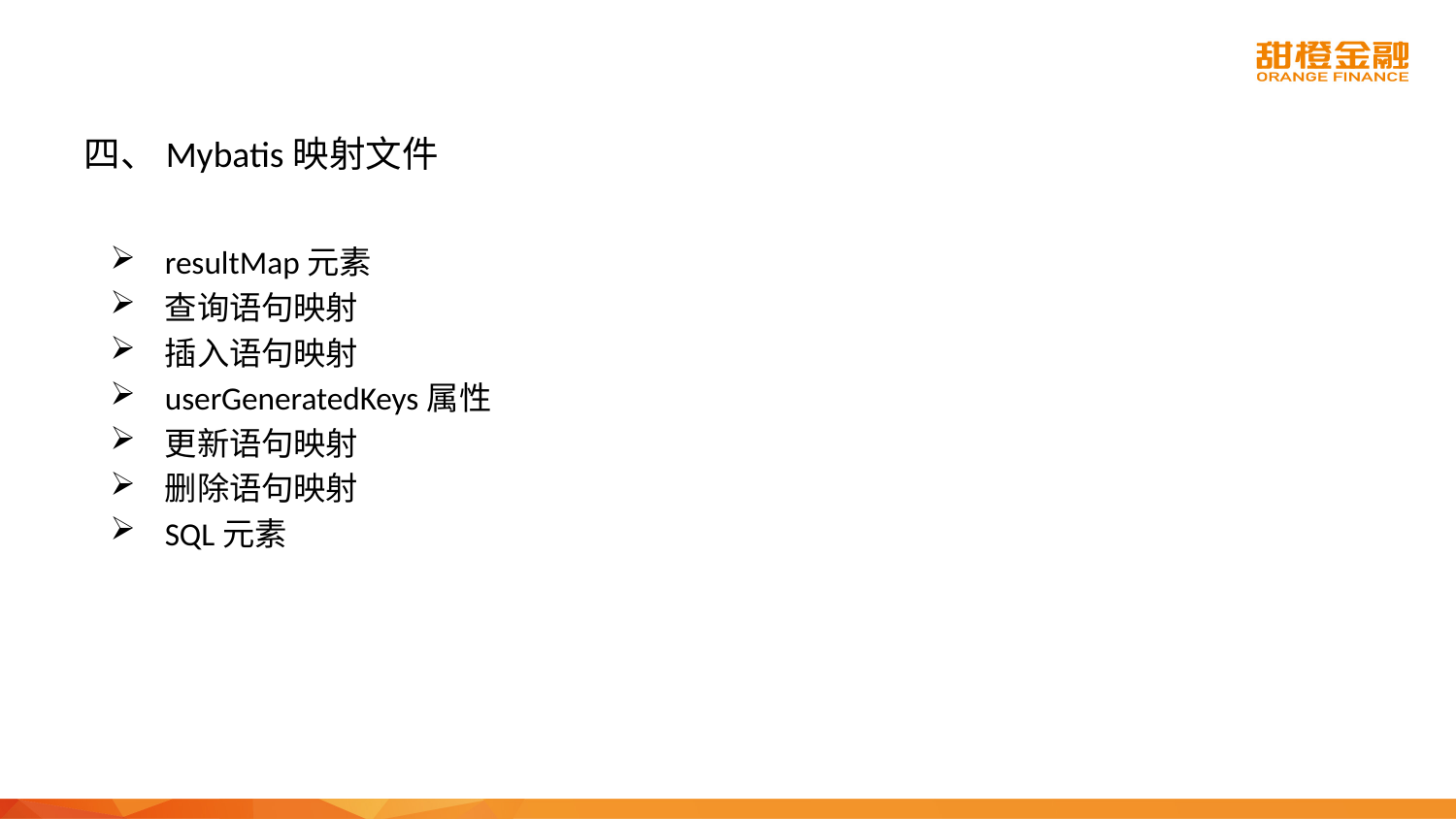

四、Mybatis映射文件
resultMap元素
查询语句映射
插入语句映射
userGeneratedKeys属性
更新语句映射
删除语句映射
SQL元素